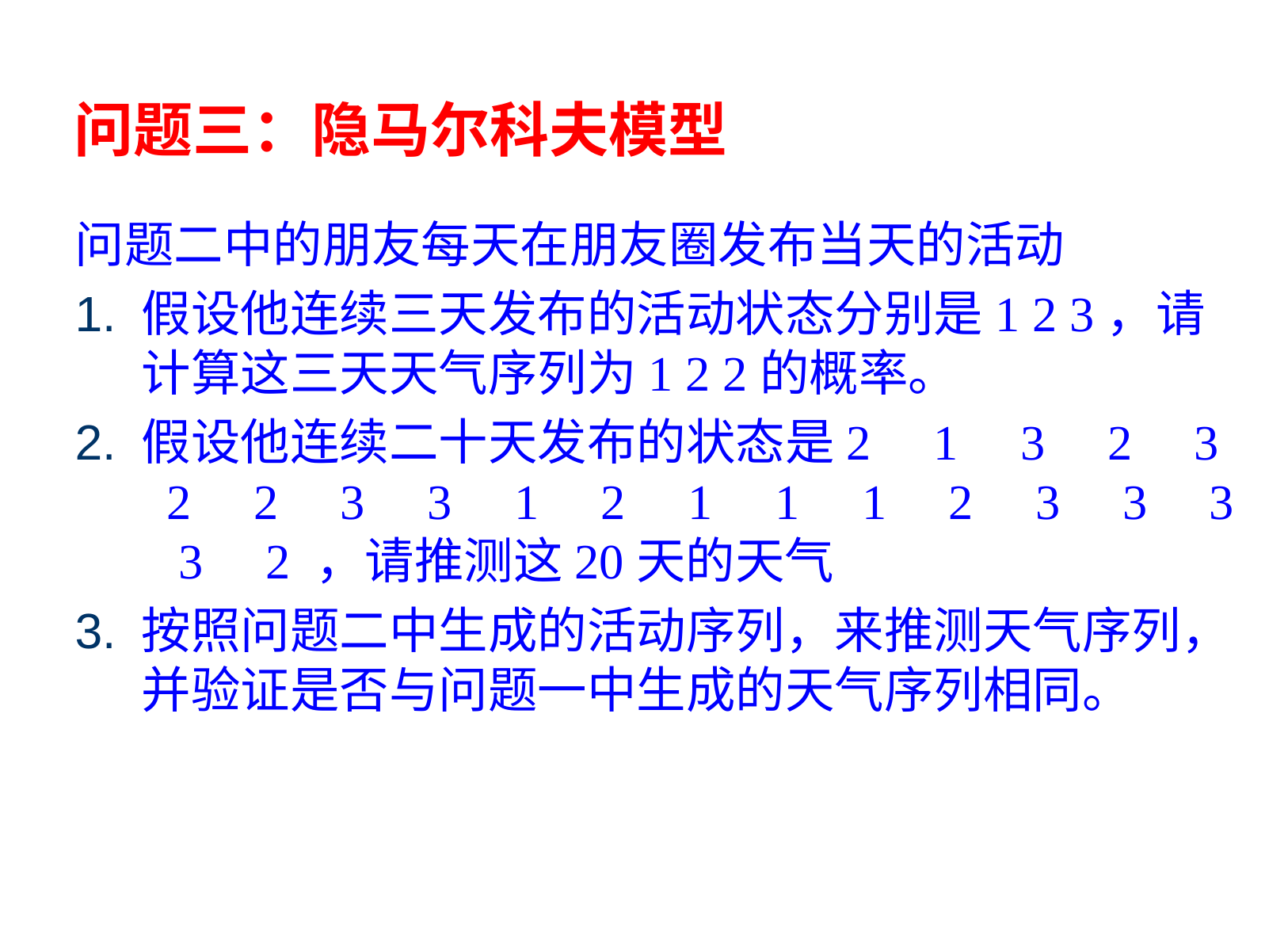

# 问题三：隐马尔科夫模型
问题二中的朋友每天在朋友圈发布当天的活动
假设他连续三天发布的活动状态分别是1 2 3，请计算这三天天气序列为1 2 2的概率。
假设他连续二十天发布的状态是2     1     3     2     3     2     2     3     3     1     2     1     1     1     2     3     3     3     3     2 ，请推测这20天的天气
按照问题二中生成的活动序列，来推测天气序列，并验证是否与问题一中生成的天气序列相同。